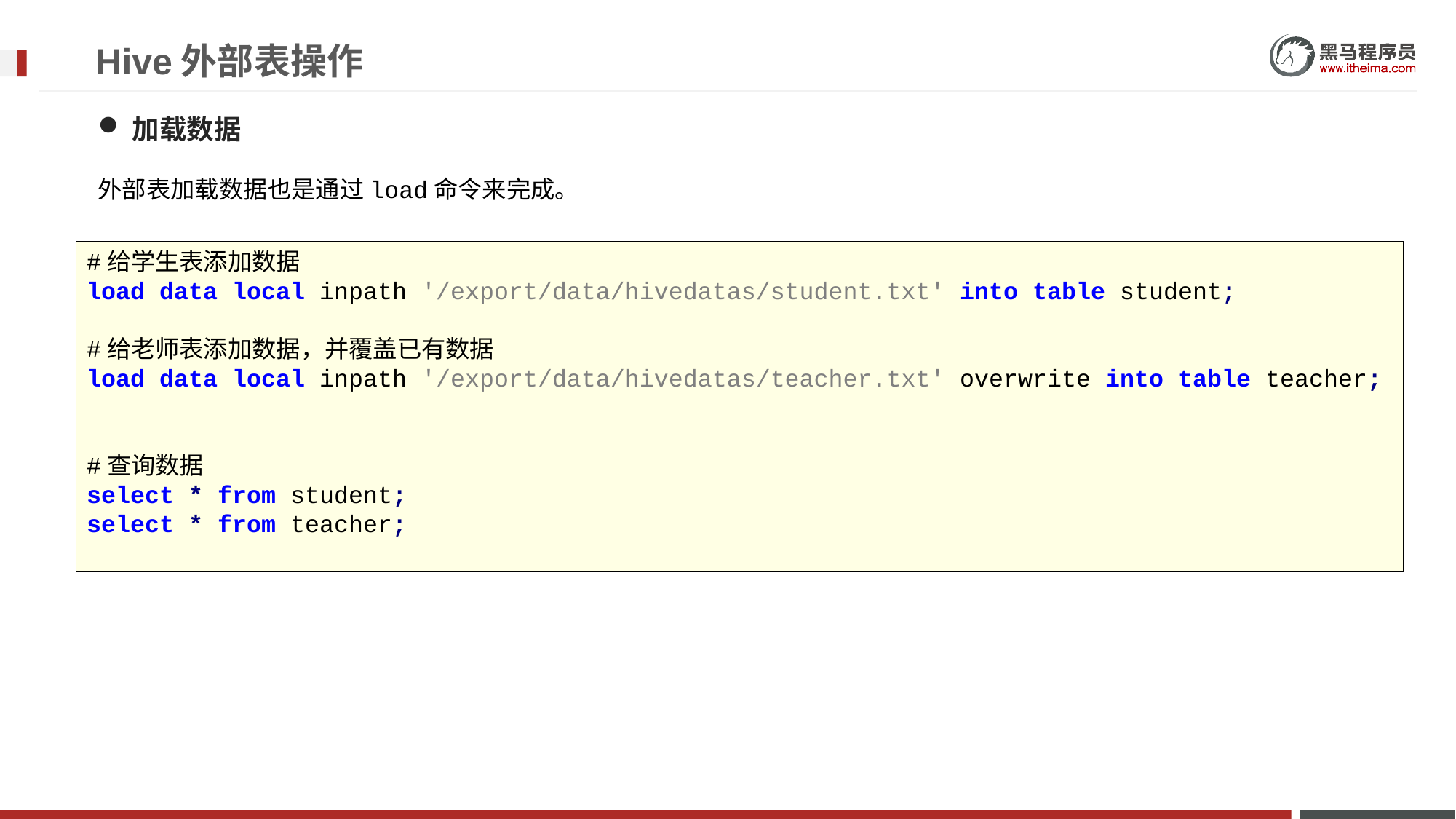

# Hive外部表操作
加载数据
外部表加载数据也是通过load命令来完成。
#给学生表添加数据
load data local inpath '/export/data/hivedatas/student.txt' into table student;

#给老师表添加数据，并覆盖已有数据
load data local inpath '/export/data/hivedatas/teacher.txt' overwrite into table teacher;

#查询数据
select * from student;
select * from teacher;